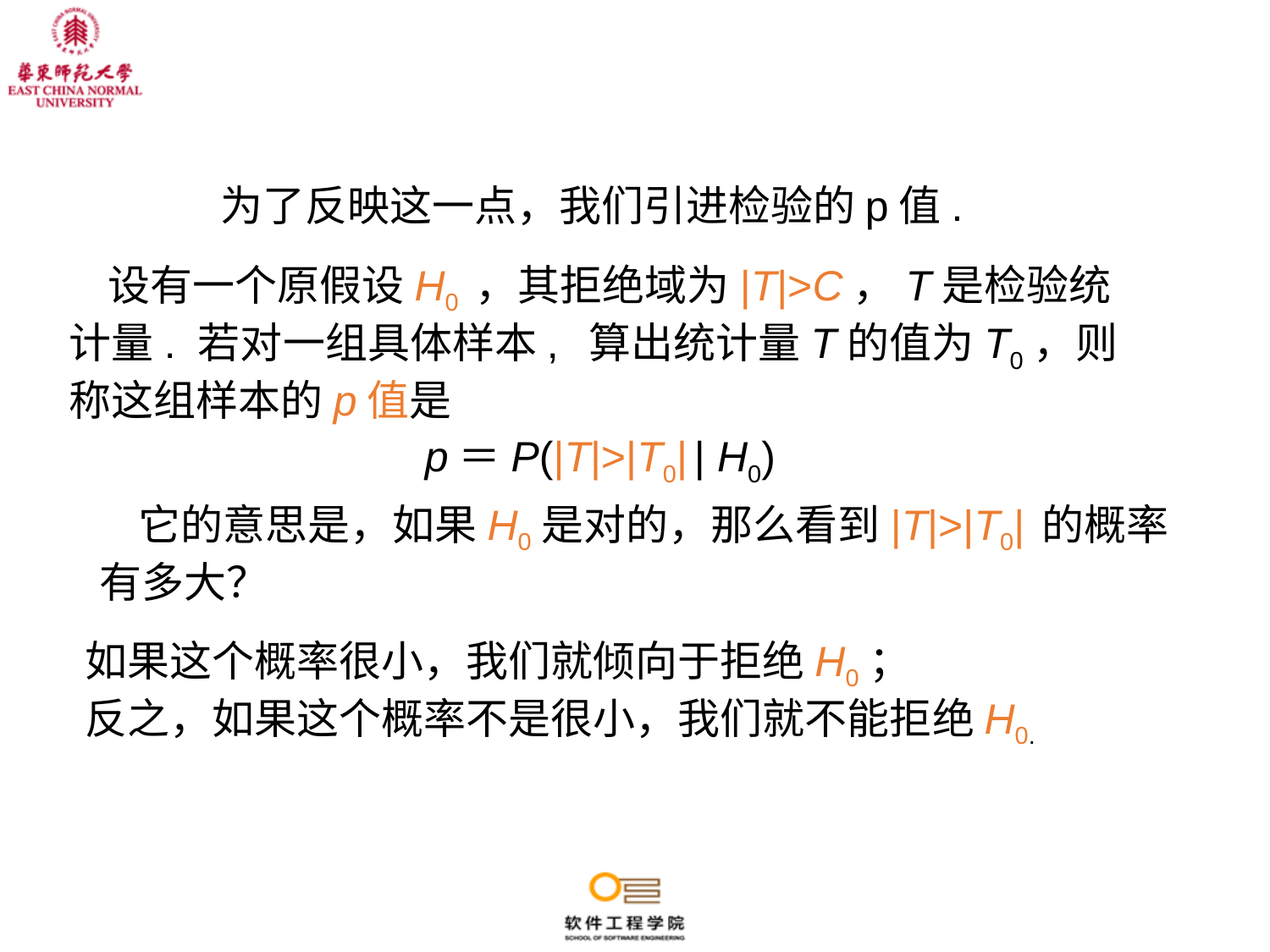

为了反映这一点，我们引进检验的p值.
   设有一个原假设H0 ，其拒绝域为|T|>C，T是检验统计量. 若对一组具体样本,   算出统计量T的值为T0，则称这组样本的p值是
p＝P(|T|>|T0| | H0)
   它的意思是，如果H0是对的，那么看到|T|>|T0| 的概率有多大？
如果这个概率很小，我们就倾向于拒绝H0；
反之，如果这个概率不是很小，我们就不能拒绝H0.